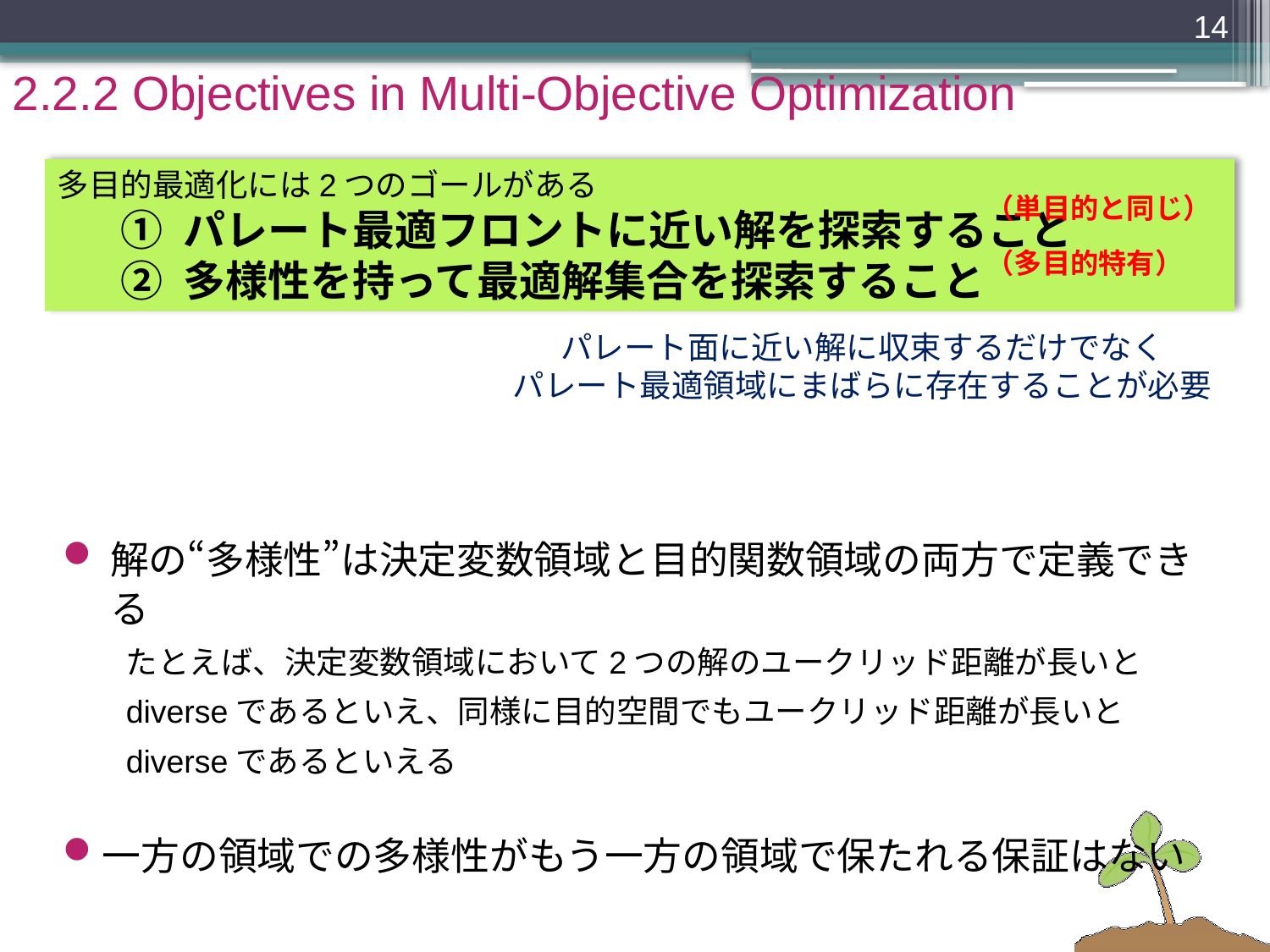

14
# 2.2.2 Objectives in Multi-Objective Optimization
多目的最適化には2つのゴールがある
① パレート最適フロントに近い解を探索すること
② 多様性を持って最適解集合を探索すること
（単目的と同じ）

（多目的特有）
パレート面に近い解に収束するだけでなく
パレート最適領域にまばらに存在することが必要
解の“多様性”は決定変数領域と目的関数領域の両方で定義できる
たとえば、決定変数領域において2つの解のユークリッド距離が長いとdiverseであるといえ、同様に目的空間でもユークリッド距離が長いとdiverseであるといえる

一方の領域での多様性がもう一方の領域で保たれる保証はない